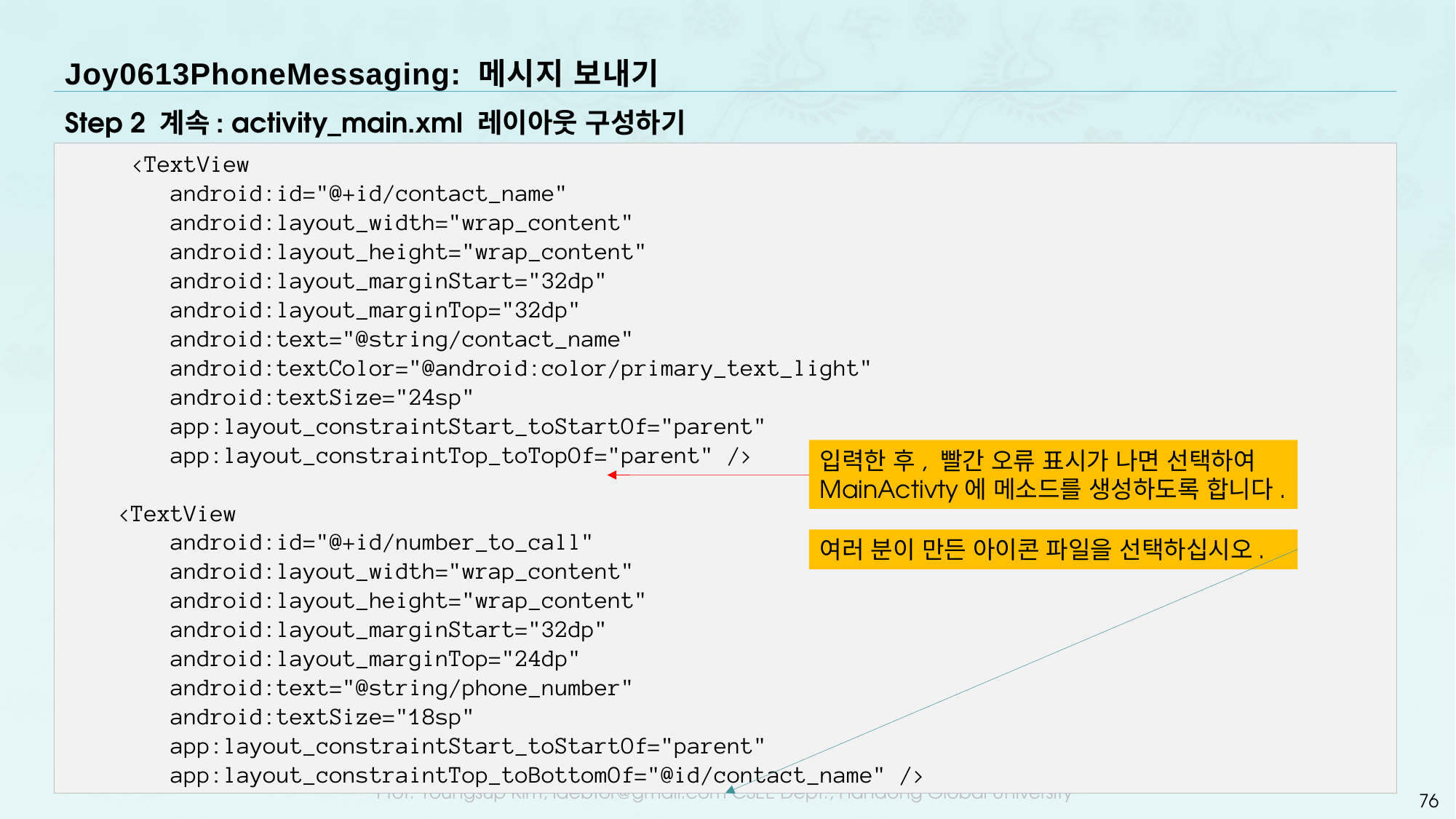

# Joy0613PhoneMessaging: 메시지 보내기
Step 2 계속: activity_main.xml 레이아웃 구성하기

     <TextView
        android:id="@+id/contact_name"
        android:layout_width="wrap_content"
        android:layout_height="wrap_content"
        android:layout_marginStart="32dp"
        android:layout_marginTop="32dp"
        android:text="@string/contact_name"
        android:textColor="@android:color/primary_text_light"
        android:textSize="24sp"
        app:layout_constraintStart_toStartOf="parent"
        app:layout_constraintTop_toTopOf="parent" />

    <TextView
        android:id="@+id/number_to_call"
        android:layout_width="wrap_content"
        android:layout_height="wrap_content"
        android:layout_marginStart="32dp"
        android:layout_marginTop="24dp"
        android:text="@string/phone_number"
        android:textSize="18sp"
        app:layout_constraintStart_toStartOf="parent"
        app:layout_constraintTop_toBottomOf="@id/contact_name" />
입력한 후, 빨간 오류 표시가 나면 선택하여 MainActivty에 메소드를 생성하도록 합니다.
여러 분이 만든 아이콘 파일을 선택하십시오.
76